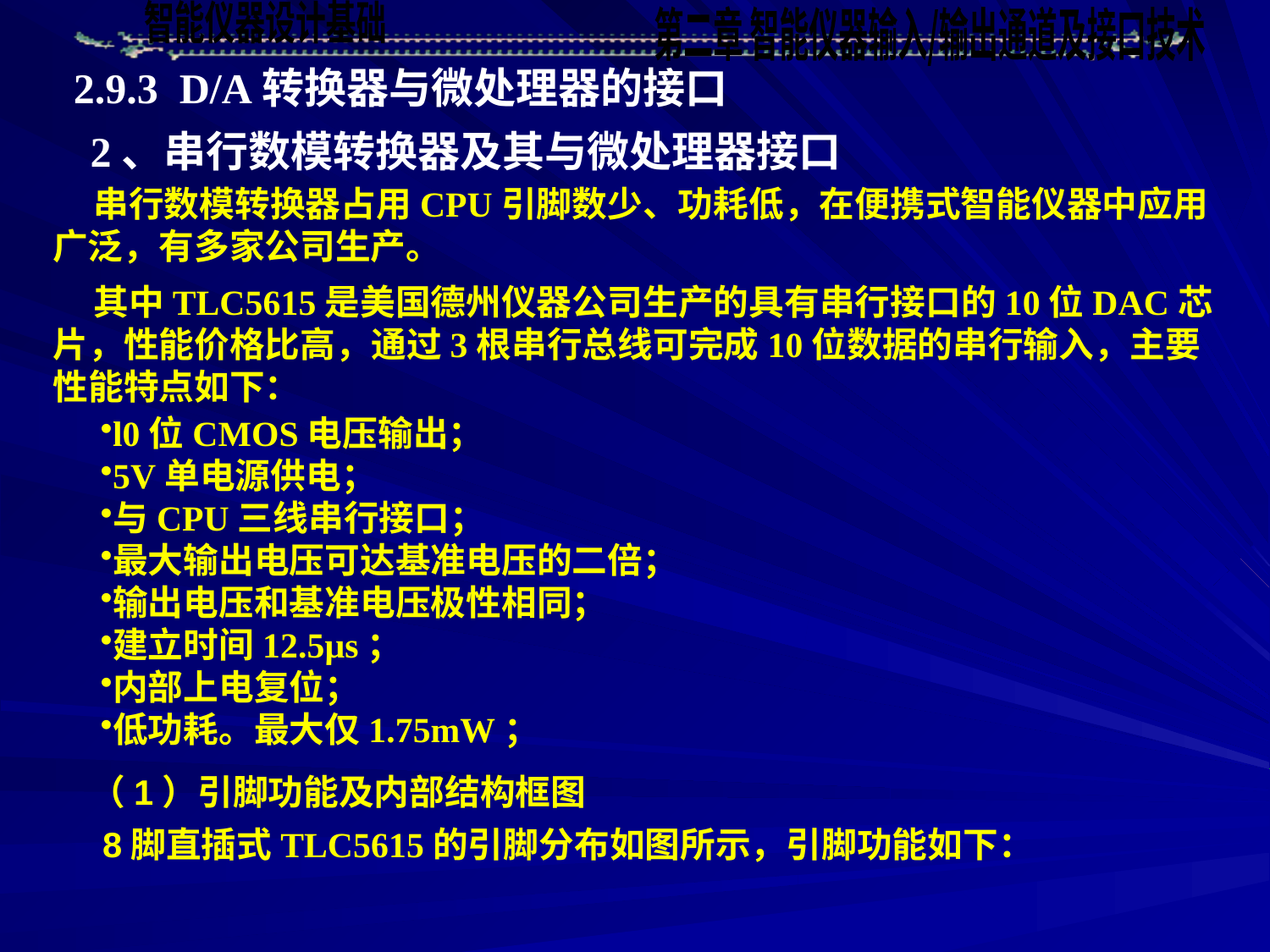

2.9.3  D/A转换器与微处理器的接口
2、串行数模转换器及其与微处理器接口
    串行数模转换器占用CPU引脚数少、功耗低，在便携式智能仪器中应用广泛，有多家公司生产。
    其中TLC5615是美国德州仪器公司生产的具有串行接口的10位DAC芯片，性能价格比高，通过3根串行总线可完成10位数据的串行输入，主要性能特点如下：
l0位CMOS电压输出；
5V单电源供电；
与CPU三线串行接口；
最大输出电压可达基准电压的二倍；
输出电压和基准电压极性相同；
建立时间12.5μs；
内部上电复位；
低功耗。最大仅1.75mW；
（1）引脚功能及内部结构框图
   8脚直插式TLC5615的引脚分布如图所示，引脚功能如下：